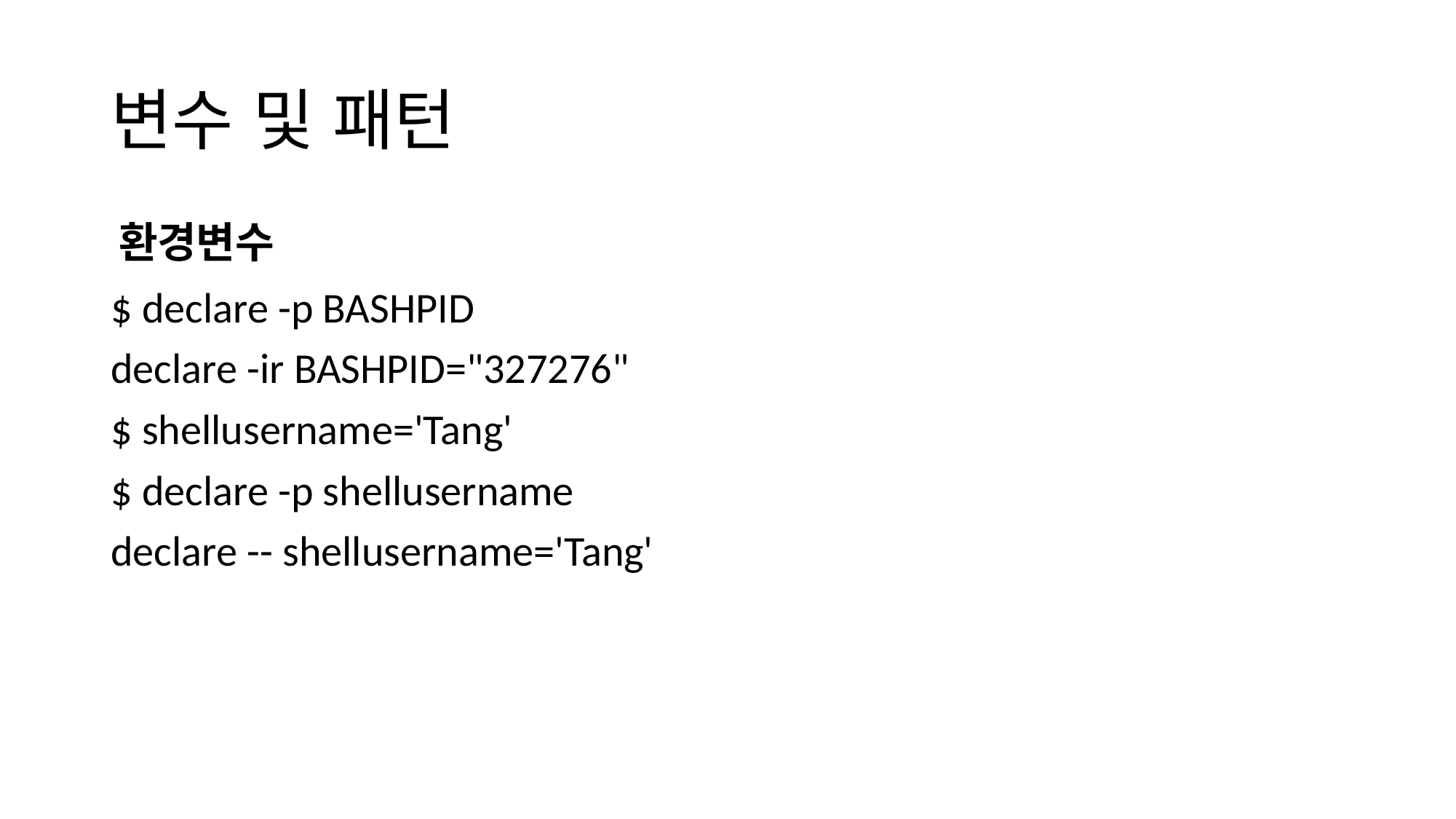

# 변수 및 패턴
환경변수
$ declare -p BASHPID
declare -ir BASHPID="327276"
$ shellusername='Tang'
$ declare -p shellusername
declare -- shellusername='Tang'